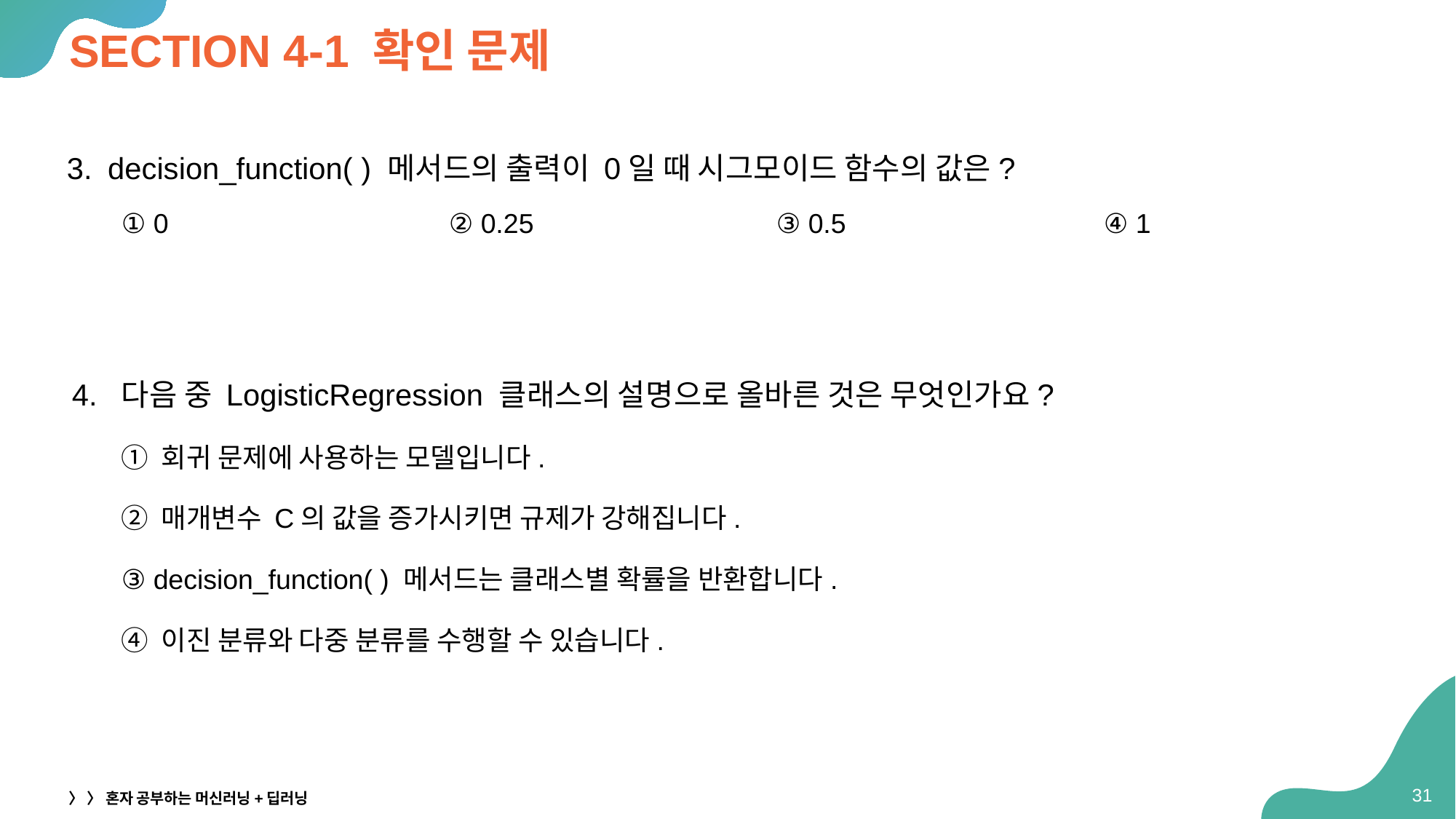

# SECTION 4-1 확인 문제
decision_function( ) 메서드의 출력이 0일 때 시그모이드 함수의 값은?
① 0			② 0.25			③ 0.5			④ 1

다음 중 LogisticRegression 클래스의 설명으로 올바른 것은 무엇인가요?
① 회귀 문제에 사용하는 모델입니다.
② 매개변수 C의 값을 증가시키면 규제가 강해집니다.
③ decision_function( ) 메서드는 클래스별 확률을 반환합니다.
④ 이진 분류와 다중 분류를 수행할 수 있습니다.

31
〉 〉 혼자 공부하는 머신러닝+딥러닝